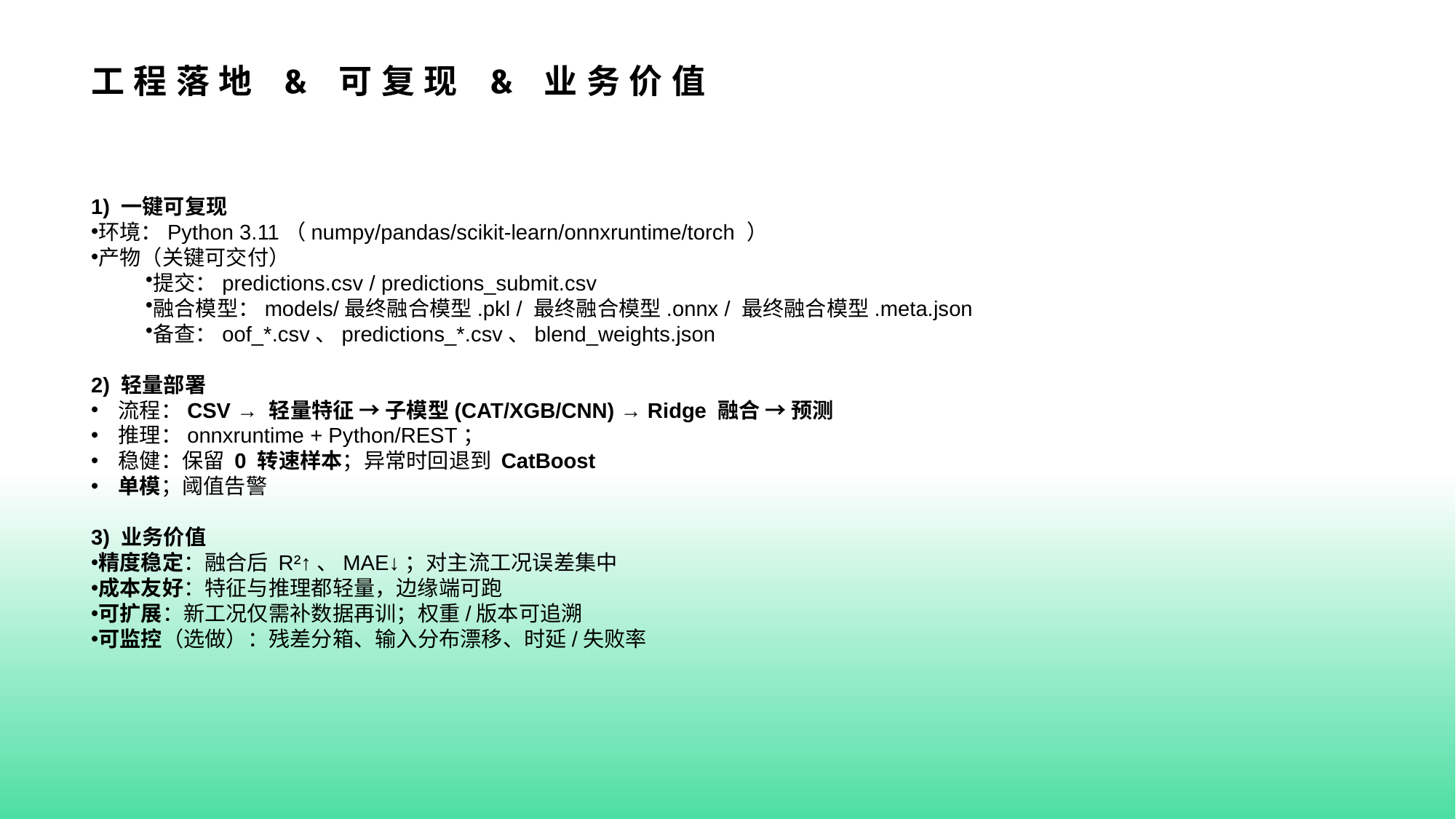

# 工程落地 & 可复现 & 业务价值
1) 一键可复现
环境：Python 3.11（numpy/pandas/scikit-learn/onnxruntime/torch ）
产物（关键可交付）
提交：predictions.csv / predictions_submit.csv
融合模型：models/最终融合模型.pkl / 最终融合模型.onnx / 最终融合模型.meta.json
备查：oof_*.csv、predictions_*.csv、blend_weights.json

2) 轻量部署
流程：CSV → 轻量特征 → 子模型(CAT/XGB/CNN) → Ridge 融合 → 预测
推理：onnxruntime + Python/REST；
稳健：保留 0 转速样本；异常时回退到 CatBoost
单模；阈值告警

3) 业务价值
精度稳定：融合后 R²↑、MAE↓；对主流工况误差集中
成本友好：特征与推理都轻量，边缘端可跑
可扩展：新工况仅需补数据再训；权重/版本可追溯
可监控（选做）：残差分箱、输入分布漂移、时延/失败率